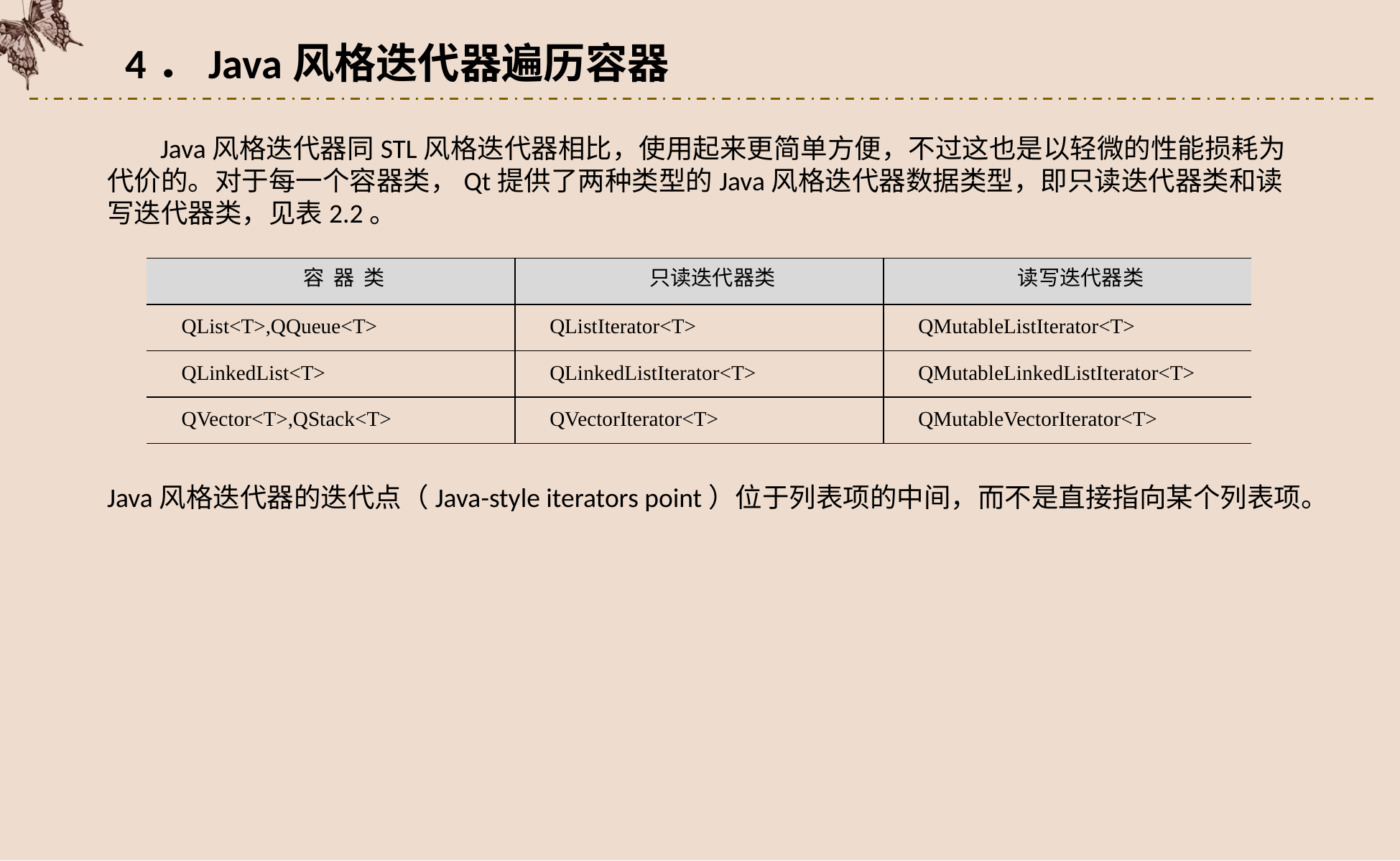

4．Java风格迭代器遍历容器
Java风格迭代器同STL风格迭代器相比，使用起来更简单方便，不过这也是以轻微的性能损耗为代价的。对于每一个容器类，Qt提供了两种类型的Java风格迭代器数据类型，即只读迭代器类和读写迭代器类，见表2.2。
| 容 器 类 | 只读迭代器类 | 读写迭代器类 |
| --- | --- | --- |
| QList<T>,QQueue<T> | QListIterator<T> | QMutableListIterator<T> |
| QLinkedList<T> | QLinkedListIterator<T> | QMutableLinkedListIterator<T> |
| QVector<T>,QStack<T> | QVectorIterator<T> | QMutableVectorIterator<T> |
Java风格迭代器的迭代点（Java-style iterators point）位于列表项的中间，而不是直接指向某个列表项。